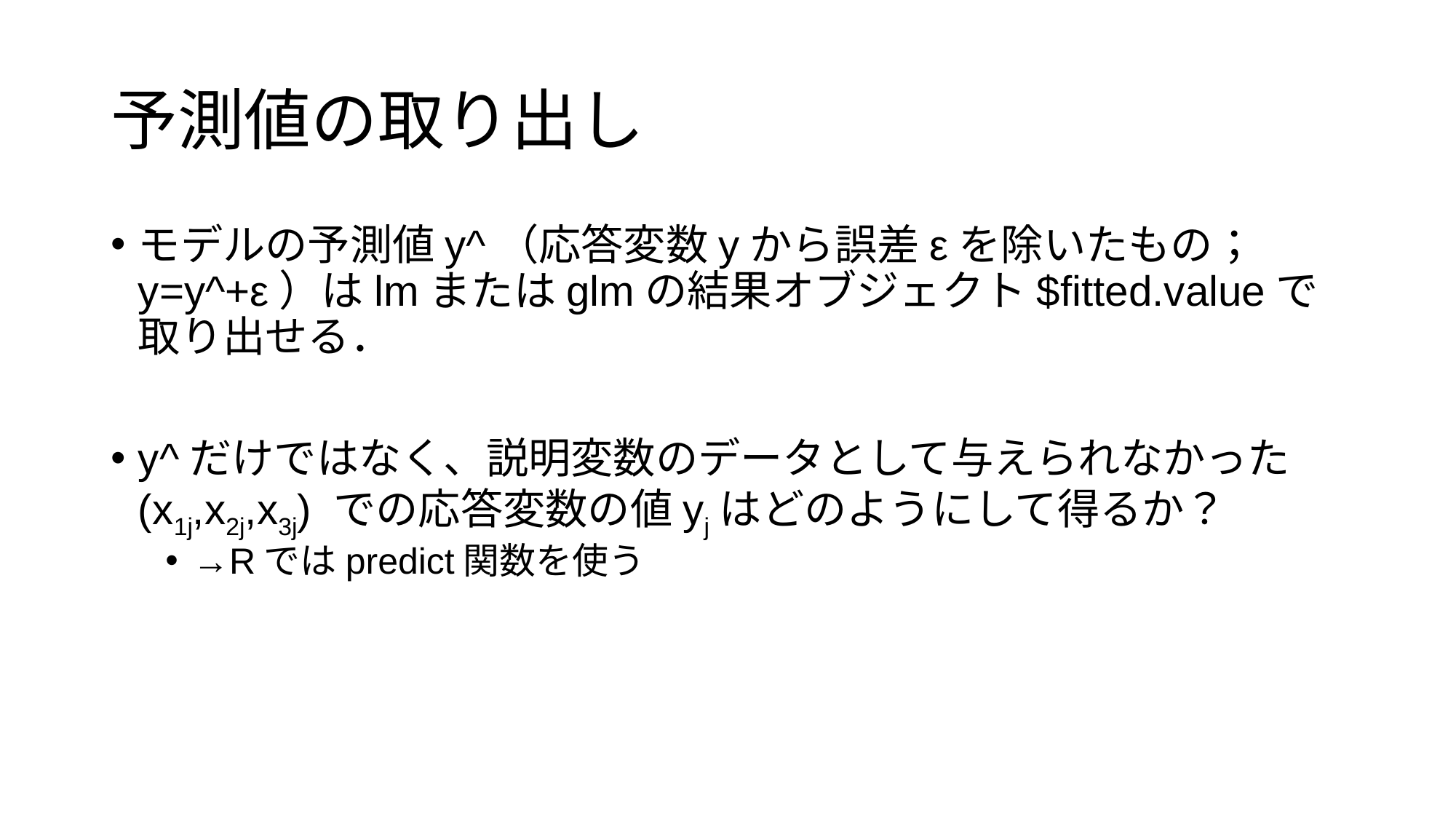

# 予測値の取り出し
モデルの予測値y^（応答変数yから誤差εを除いたもの；y=y^+ε）はlmまたはglmの結果オブジェクト$fitted.valueで取り出せる．

y^だけではなく、説明変数のデータとして与えられなかった(x1j,x2j,x3j) での応答変数の値yjはどのようにして得るか？
→Rではpredict関数を使う